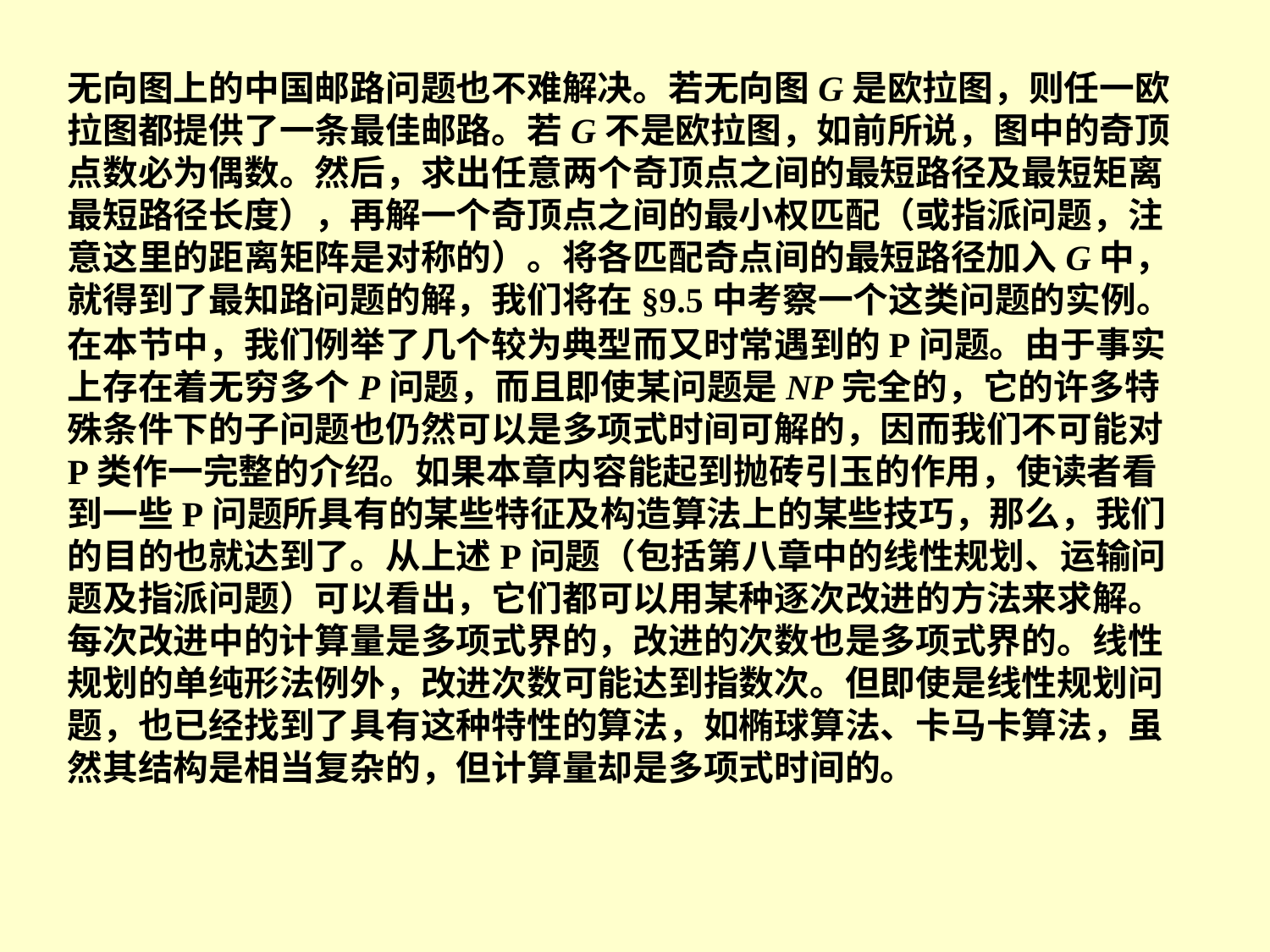

无向图上的中国邮路问题也不难解决。若无向图G是欧拉图，则任一欧拉图都提供了一条最佳邮路。若G不是欧拉图，如前所说，图中的奇顶点数必为偶数。然后，求出任意两个奇顶点之间的最短路径及最短矩离最短路径长度），再解一个奇顶点之间的最小权匹配（或指派问题，注意这里的距离矩阵是对称的）。将各匹配奇点间的最短路径加入G中，就得到了最知路问题的解，我们将在§9.5中考察一个这类问题的实例。
在本节中，我们例举了几个较为典型而又时常遇到的P问题。由于事实上存在着无穷多个P问题，而且即使某问题是NP完全的，它的许多特殊条件下的子问题也仍然可以是多项式时间可解的，因而我们不可能对P类作一完整的介绍。如果本章内容能起到抛砖引玉的作用，使读者看到一些P问题所具有的某些特征及构造算法上的某些技巧，那么，我们的目的也就达到了。从上述P问题（包括第八章中的线性规划、运输问题及指派问题）可以看出，它们都可以用某种逐次改进的方法来求解。每次改进中的计算量是多项式界的，改进的次数也是多项式界的。线性规划的单纯形法例外，改进次数可能达到指数次。但即使是线性规划问题，也已经找到了具有这种特性的算法，如椭球算法、卡马卡算法，虽然其结构是相当复杂的，但计算量却是多项式时间的。